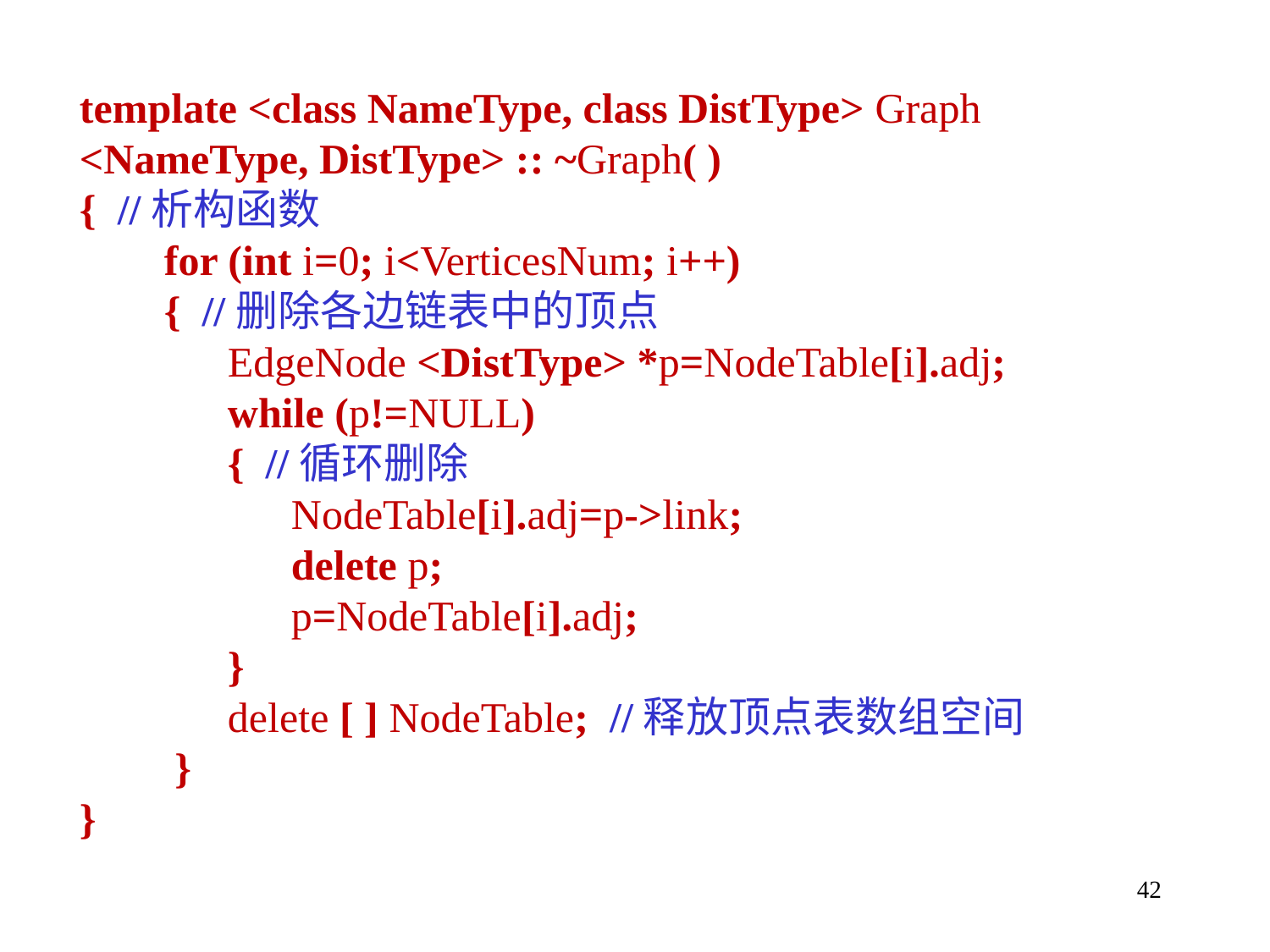

template <class NameType, class DistType> Graph
<NameType, DistType> :: ~Graph( )
{  //析构函数
        for (int i=0; i<VerticesNum; i++)
        {  //删除各边链表中的顶点
	  EdgeNode <DistType> *p=NodeTable[i].adj;
	  while (p!=NULL)
	  {  //循环删除
	        NodeTable[i].adj=p->link;
	        delete p;
	        p=NodeTable[i].adj;
	  }
	  delete [ ] NodeTable;  //释放顶点表数组空间
         }
}
42